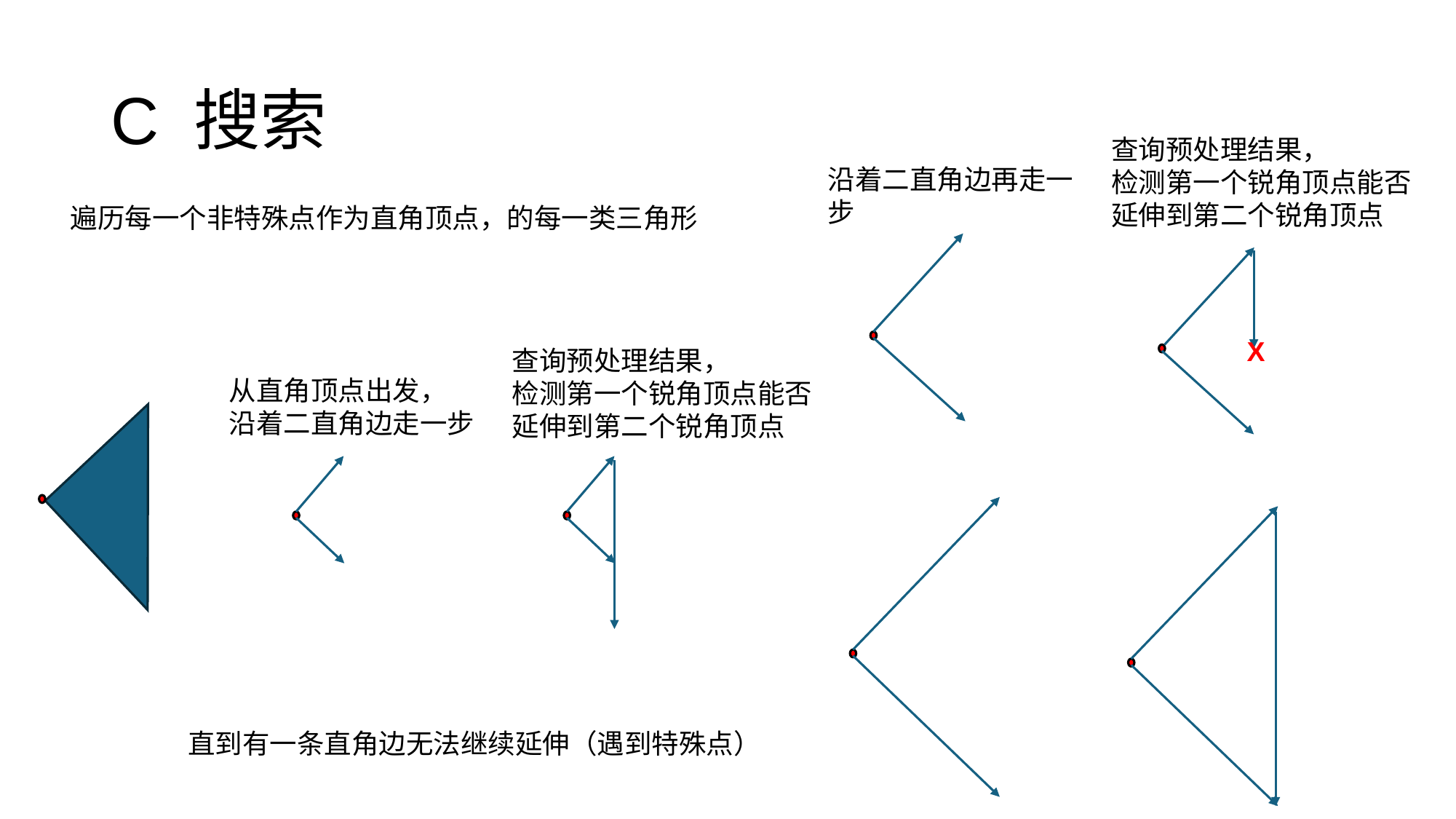

# C 搜索
查询预处理结果，
检测第一个锐角顶点能否延伸到第二个锐角顶点
沿着二直角边再走一步
遍历每一个非特殊点作为直角顶点，的每一类三角形
X

查询预处理结果，
检测第一个锐角顶点能否延伸到第二个锐角顶点

从直角顶点出发，
沿着二直角边走一步

直到有一条直角边无法继续延伸（遇到特殊点）